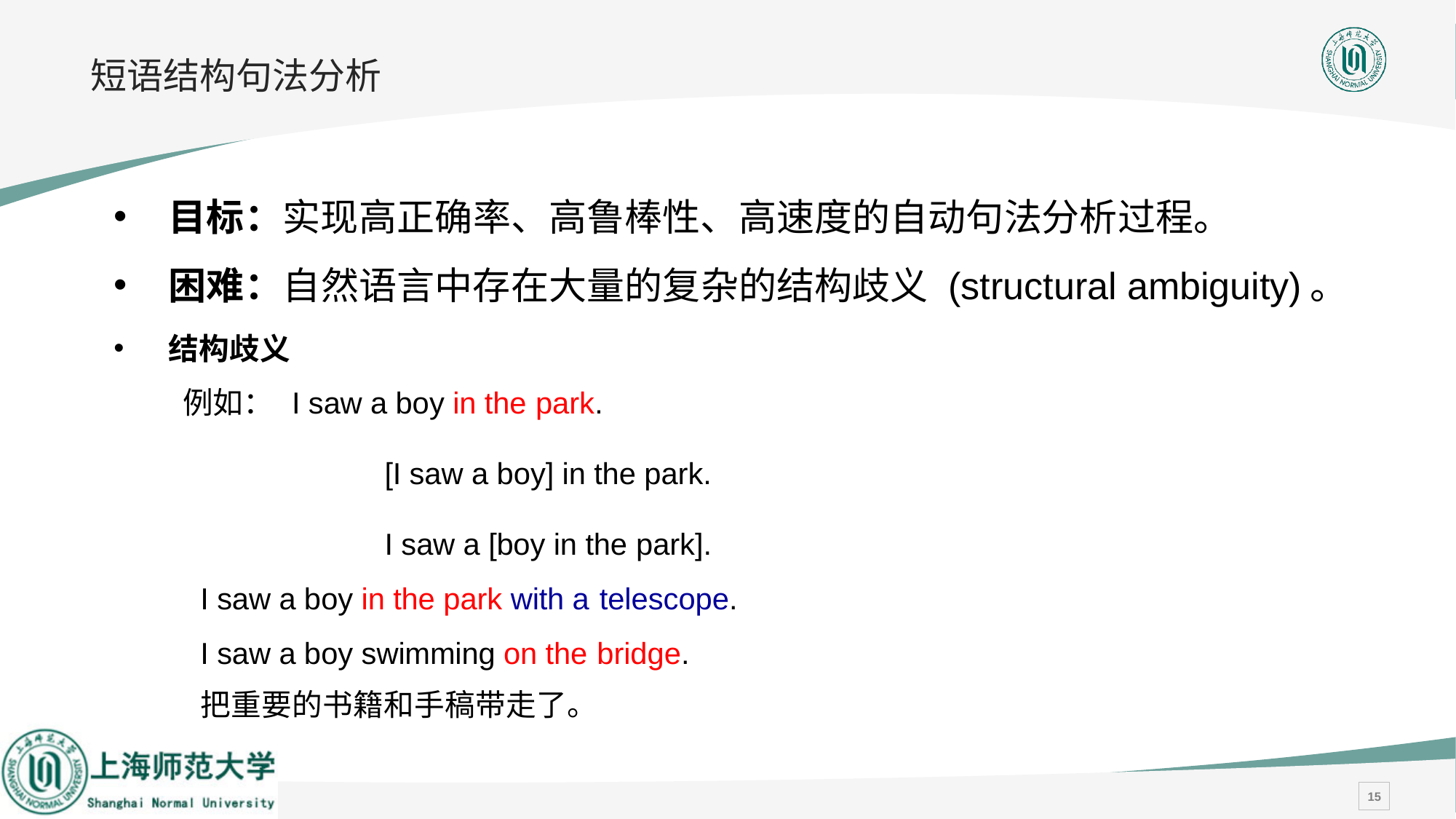

# 短语结构句法分析
目标：实现高正确率、高鲁棒性、高速度的自动句法分析过程。
困难：自然语言中存在大量的复杂的结构歧义(structural ambiguity)。
结构歧义
例如：	I saw a boy in the park.
[I saw a boy] in the park.
I saw a [boy in the park].
I saw a boy in the park with a telescope.
I saw a boy swimming on the bridge.
把重要的书籍和手稿带走了。